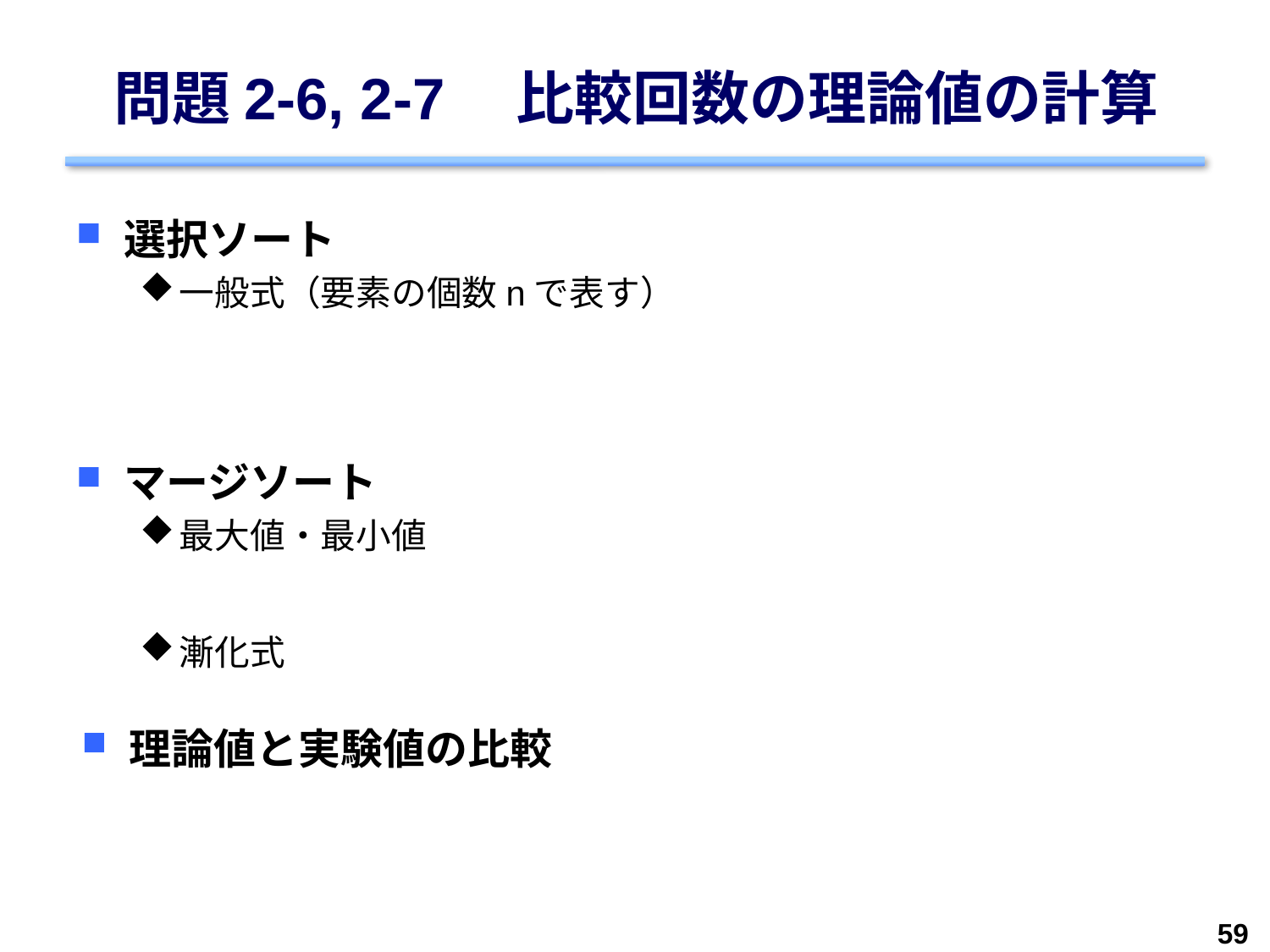

# 問題2-6, 2-7　比較回数の理論値の計算
選択ソート
一般式（要素の個数nで表す）

マージソート
最大値・最小値

漸化式
理論値と実験値の比較
59